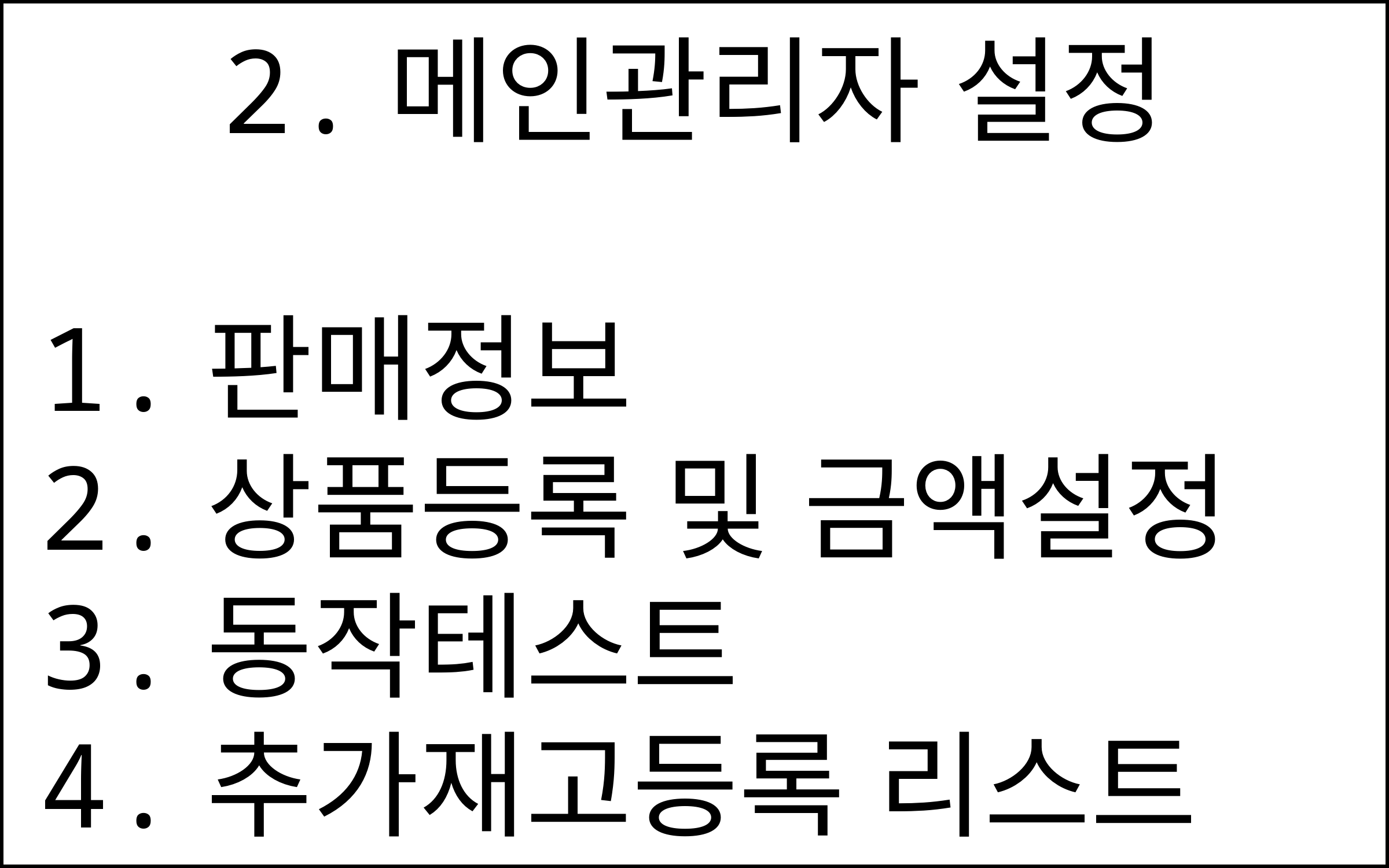

2.메인관리자 설정

1.판매정보
2.상품등록 및 금액설정
3.동작테스트
4.추가재고등록 리스트